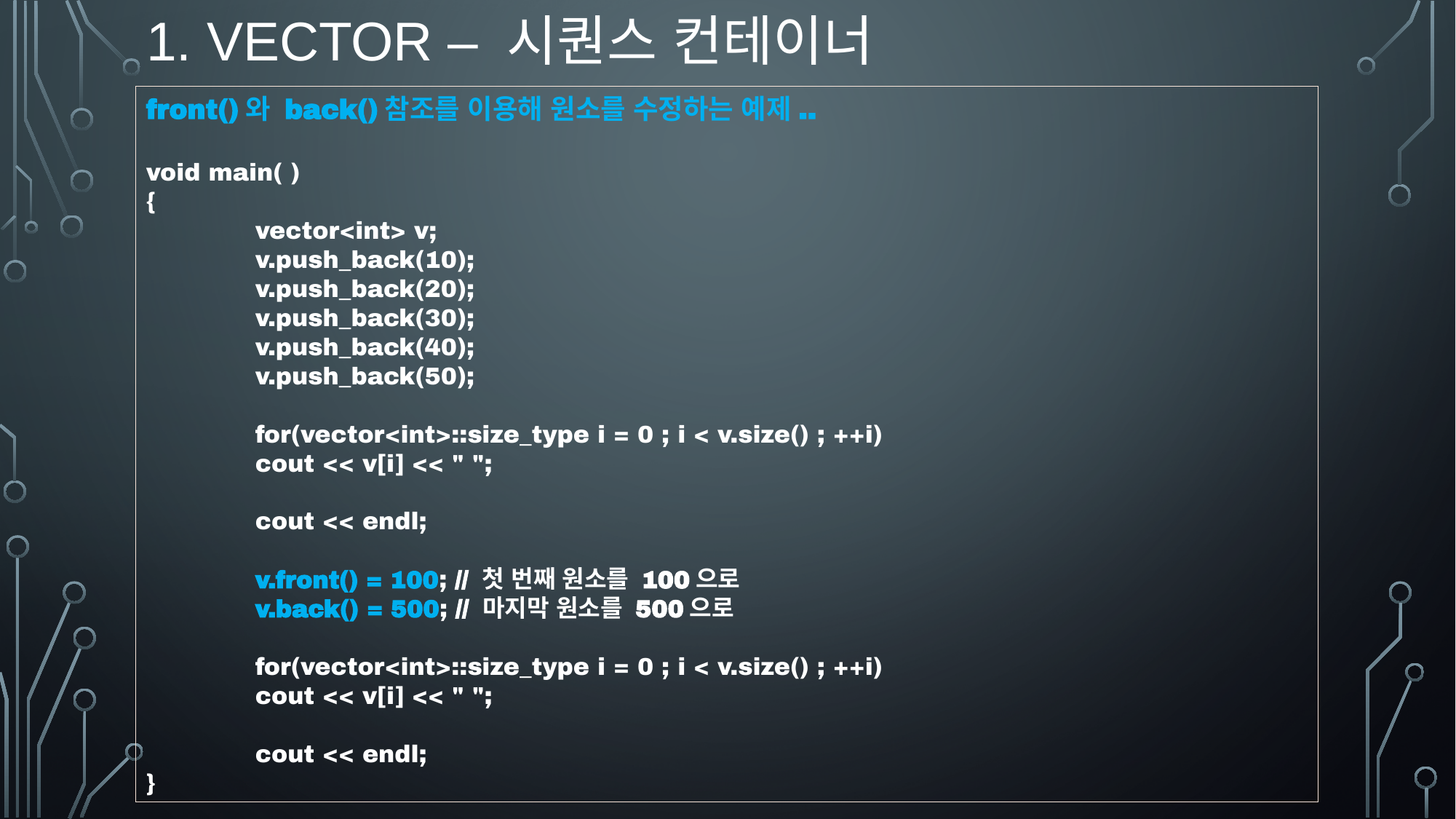

# 1. Vector – 시퀀스 컨테이너
front()와 back()참조를 이용해 원소를 수정하는 예제..

void main( )
{
    	vector<int> v;
    	v.push_back(10);
    	v.push_back(20);
    	v.push_back(30);
    	v.push_back(40);
    	v.push_back(50);

	for(vector<int>::size_type i = 0 ; i < v.size() ; ++i)
        	cout << v[i] << " ";

	cout << endl;

    	v.front() = 100; // 첫 번째 원소를 100으로
    	v.back() = 500; // 마지막 원소를 500으로

	for(vector<int>::size_type i = 0 ; i < v.size() ; ++i)
        	cout << v[i] << " ";

	cout << endl;
}